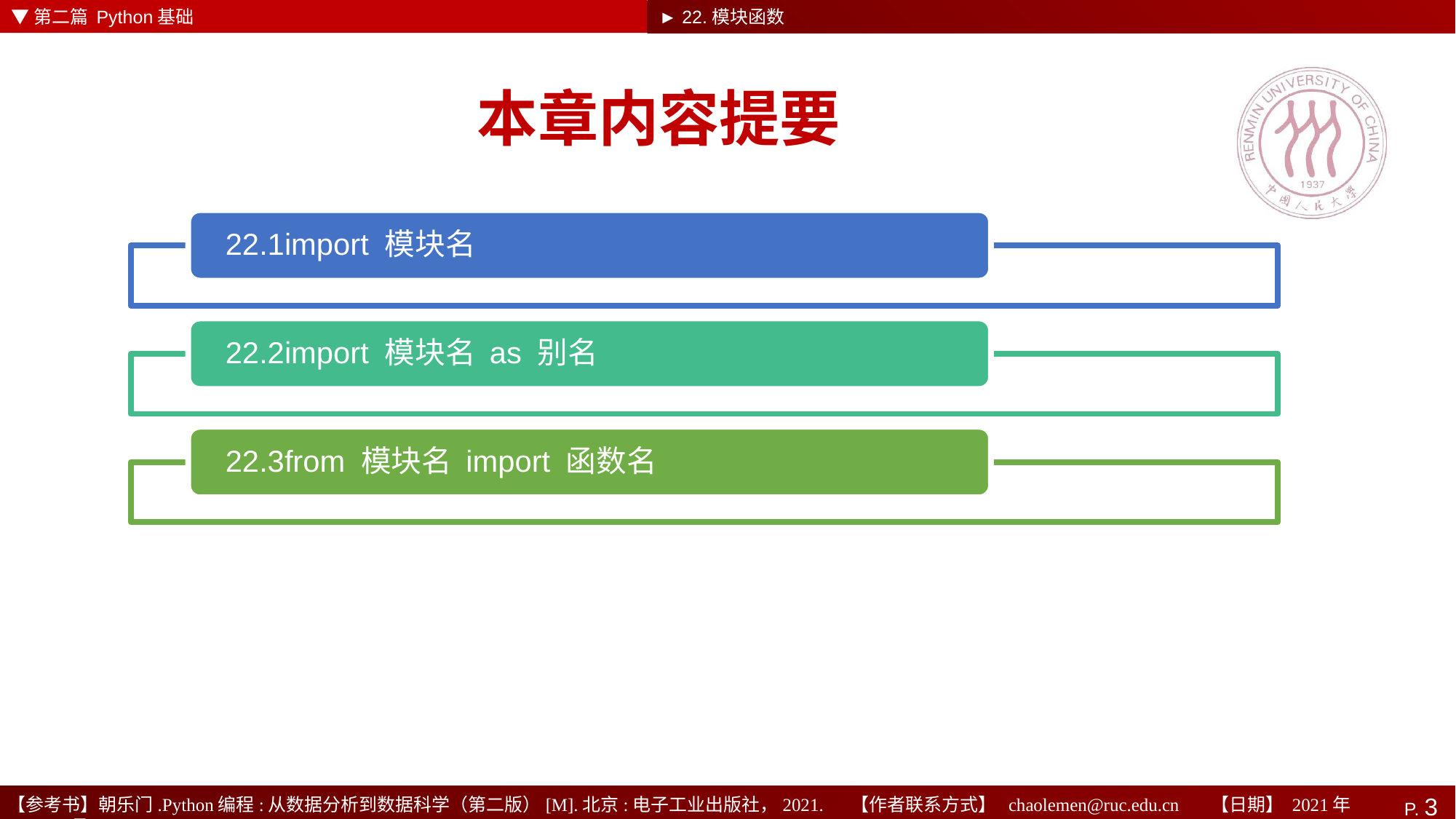

▼第二篇 Python基础
► 22.模块函数
# 本章内容提要
22.1import 模块名
22.2import 模块名 as 别名
22.3from 模块名 import 函数名